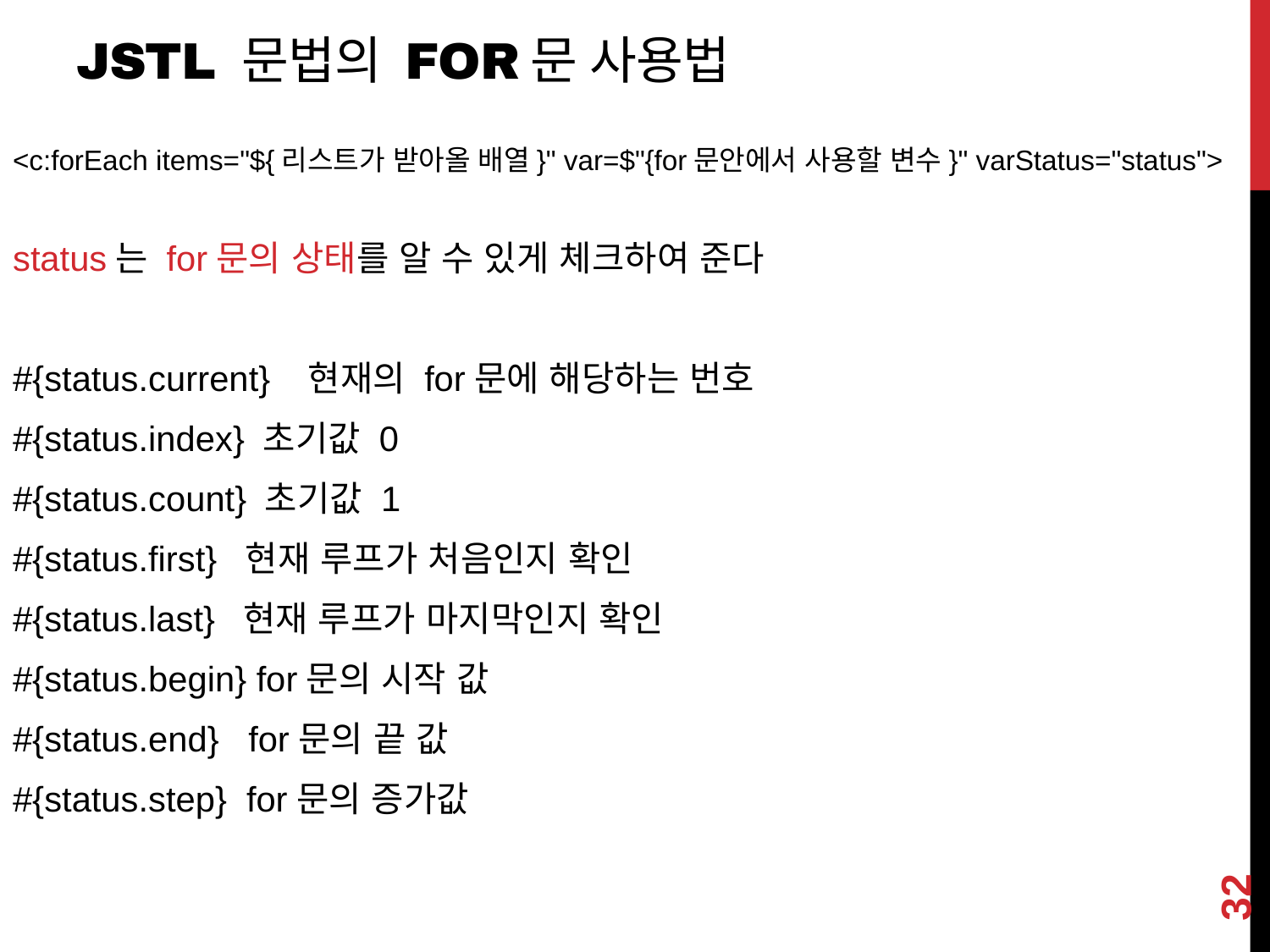

# JSTL 문법의 for문 사용법
<c:forEach items="${리스트가 받아올 배열}" var=$"{for문안에서 사용할 변수}" varStatus="status">
status는 for문의 상태를 알 수 있게 체크하여 준다

#{status.current}   현재의 for문에 해당하는 번호
#{status.index} 초기값 0
#{status.count} 초기값 1
#{status.first}  현재 루프가 처음인지 확인
#{status.last}  현재 루프가 마지막인지 확인
#{status.begin} for문의 시작 값
#{status.end}   for문의 끝 값
#{status.step}  for문의 증가값
32